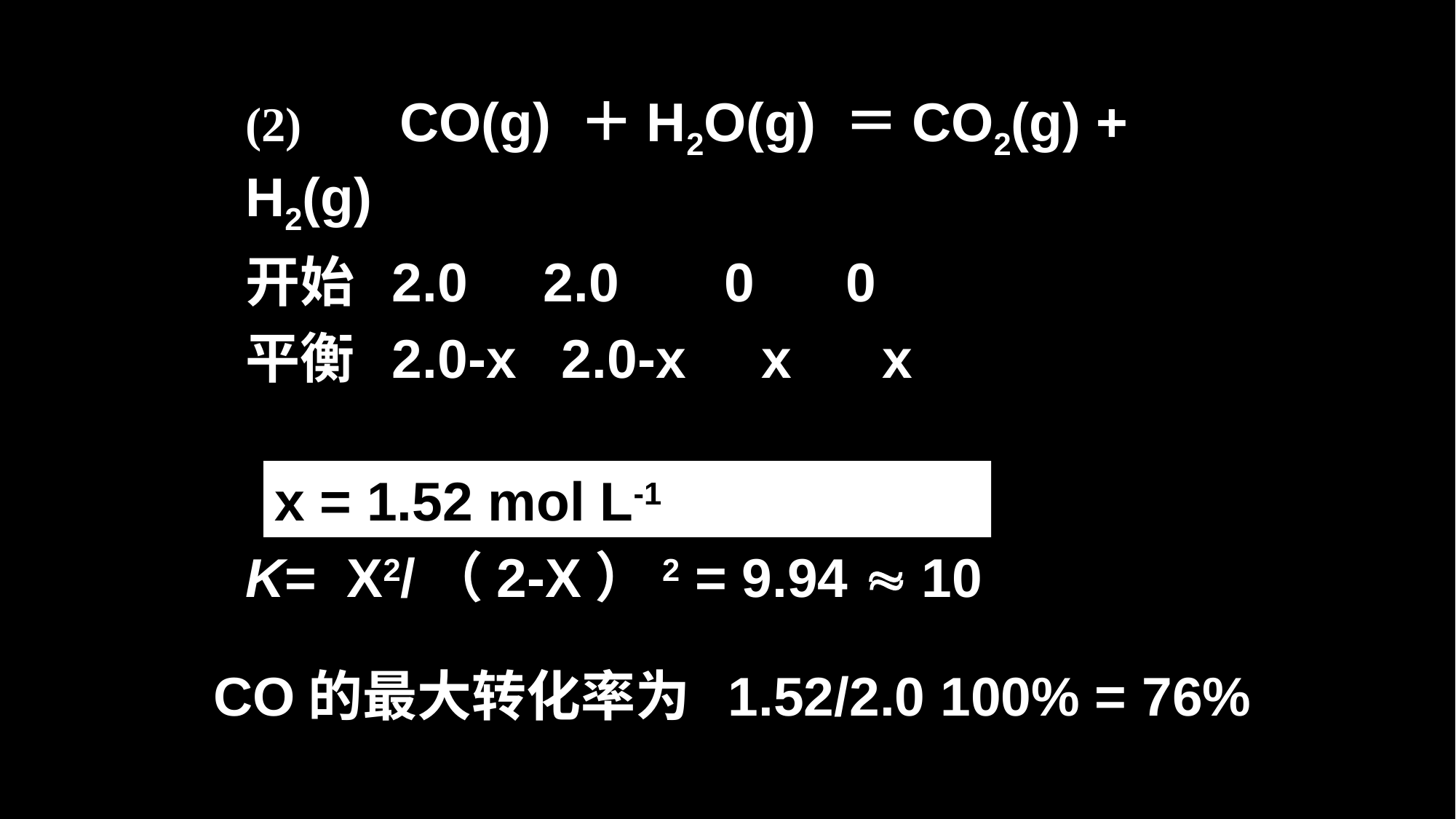

(2)        CO(g) ＋H2O(g) ＝CO2(g) + H2(g)
开始  2.0     2.0       0      0
平衡  2.0-x   2.0-x     x      x
x = 1.52 mol L-1
K=  X2/（2-X）2 = 9.94 ≈ 10
CO的最大转化率为  1.52/2.0 100% = 76%